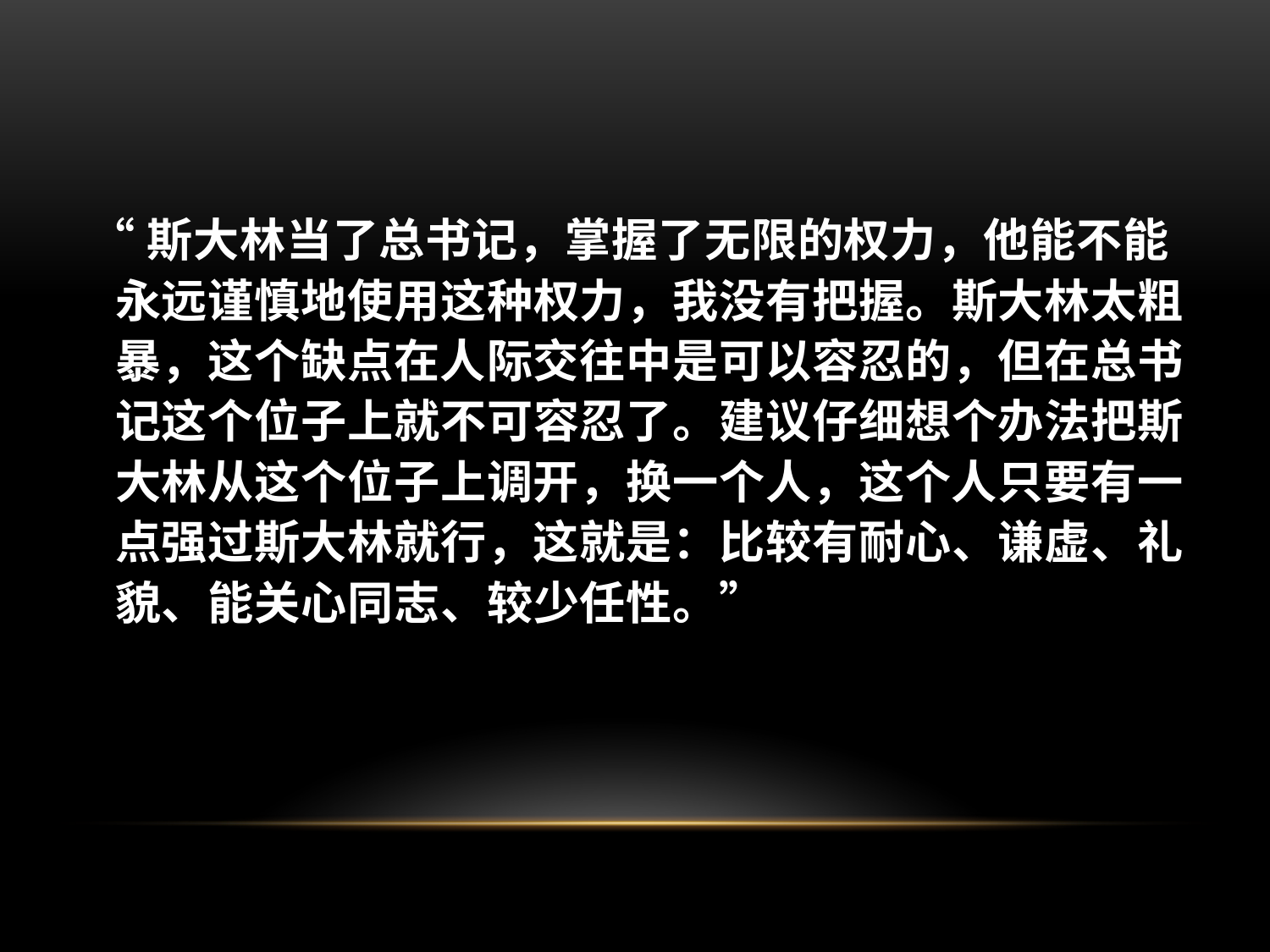

#
  “斯大林当了总书记，掌握了无限的权力，他能不能永远谨慎地使用这种权力，我没有把握。斯大林太粗暴，这个缺点在人际交往中是可以容忍的，但在总书记这个位子上就不可容忍了。建议仔细想个办法把斯大林从这个位子上调开，换一个人，这个人只要有一点强过斯大林就行，这就是：比较有耐心、谦虚、礼貌、能关心同志、较少任性。”